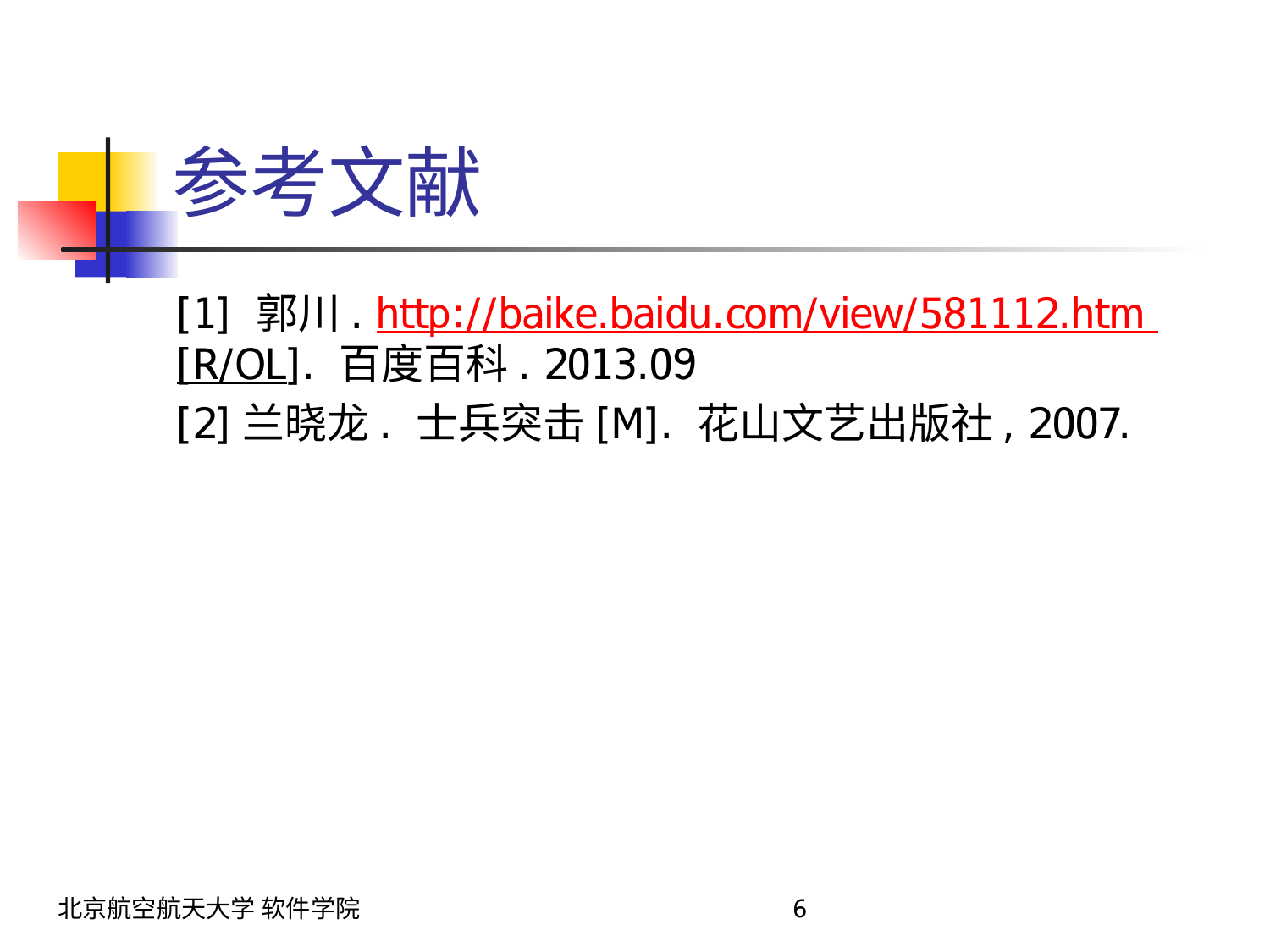

# 参考文献
[1] 郭川. http://baike.baidu.com/view/581112.htm [R/OL]. 百度百科. 2013.09
[2]兰晓龙. 士兵突击[M]. 花山文艺出版社, 2007.
北京航空航天大学 软件学院
6